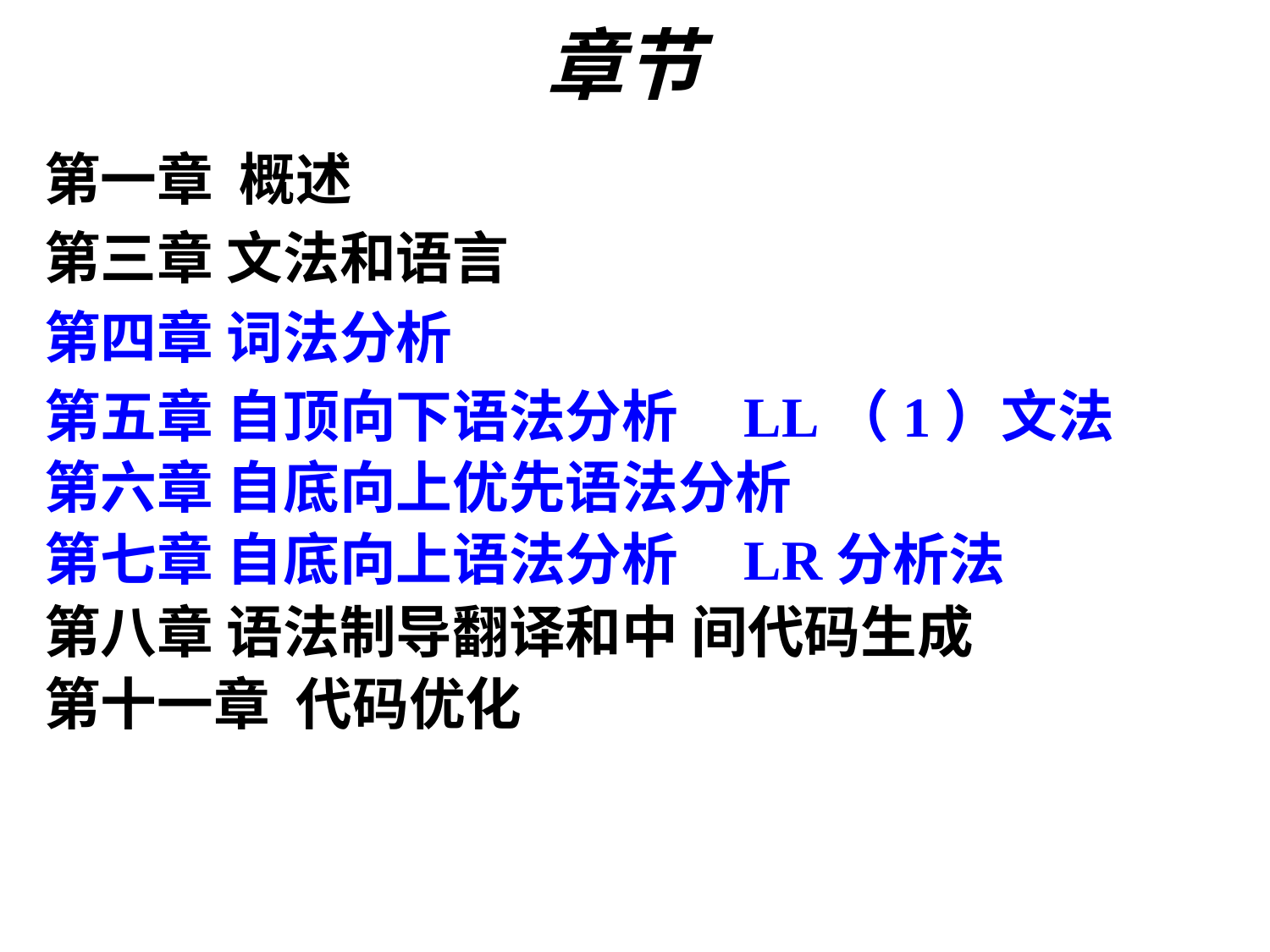

# 章节
第一章  概述
第三章 文法和语言
第四章 词法分析
第五章 自顶向下语法分析    LL（1）文法
第六章 自底向上优先语法分析
第七章 自底向上语法分析    LR分析法
第八章 语法制导翻译和中 间代码生成
第十一章  代码优化